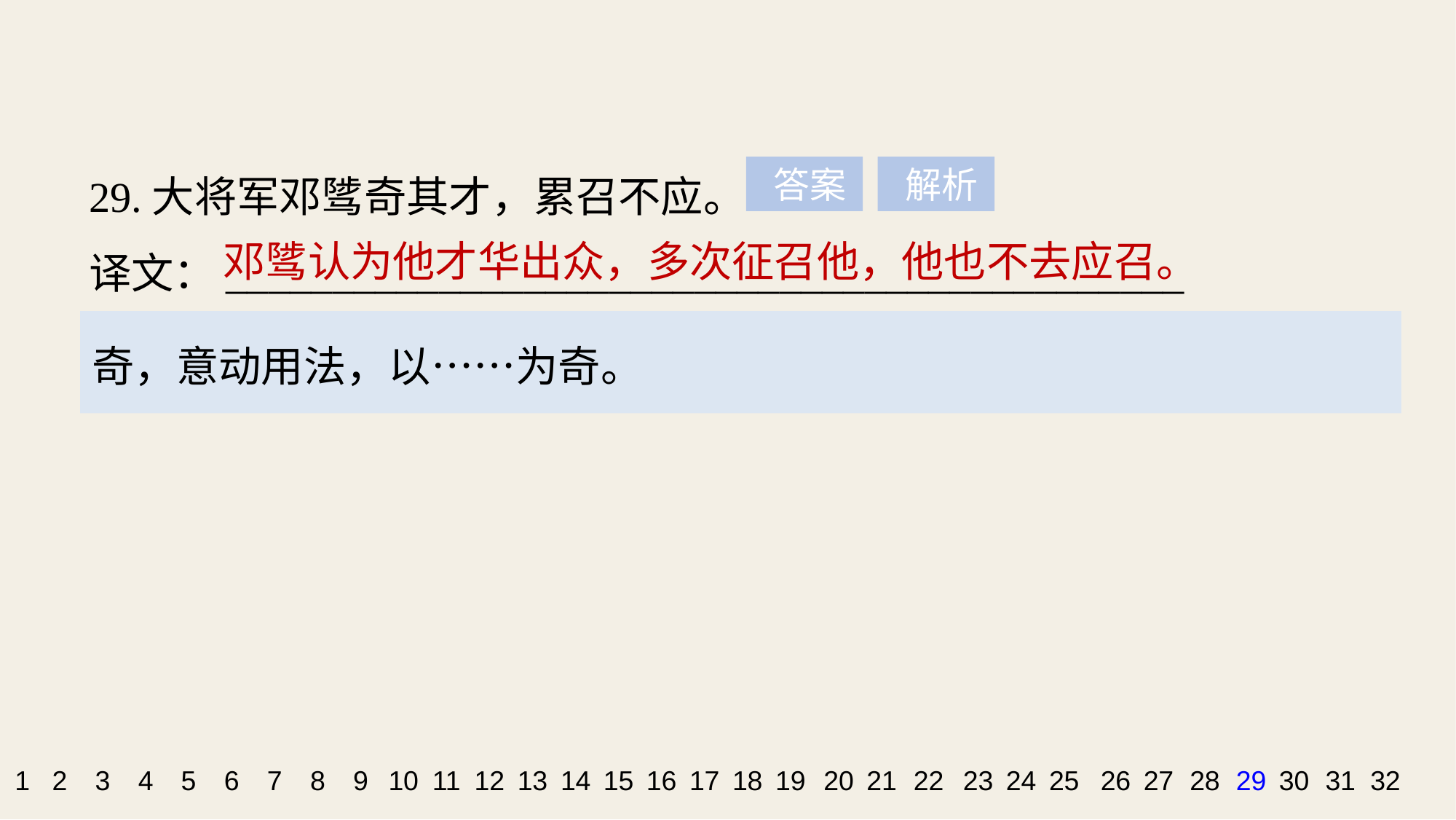

29.大将军邓骘奇其才，累召不应。
译文：_____________________________________________
 答案
 解析
邓骘认为他才华出众，多次征召他，他也不去应召。
奇，意动用法，以……为奇。

1
2
3
4
5
6
7
8
9
10
11
12
13
14
15
16
17
18
19
20
21
22
23
24
25
26
27
28
29
30
31
32